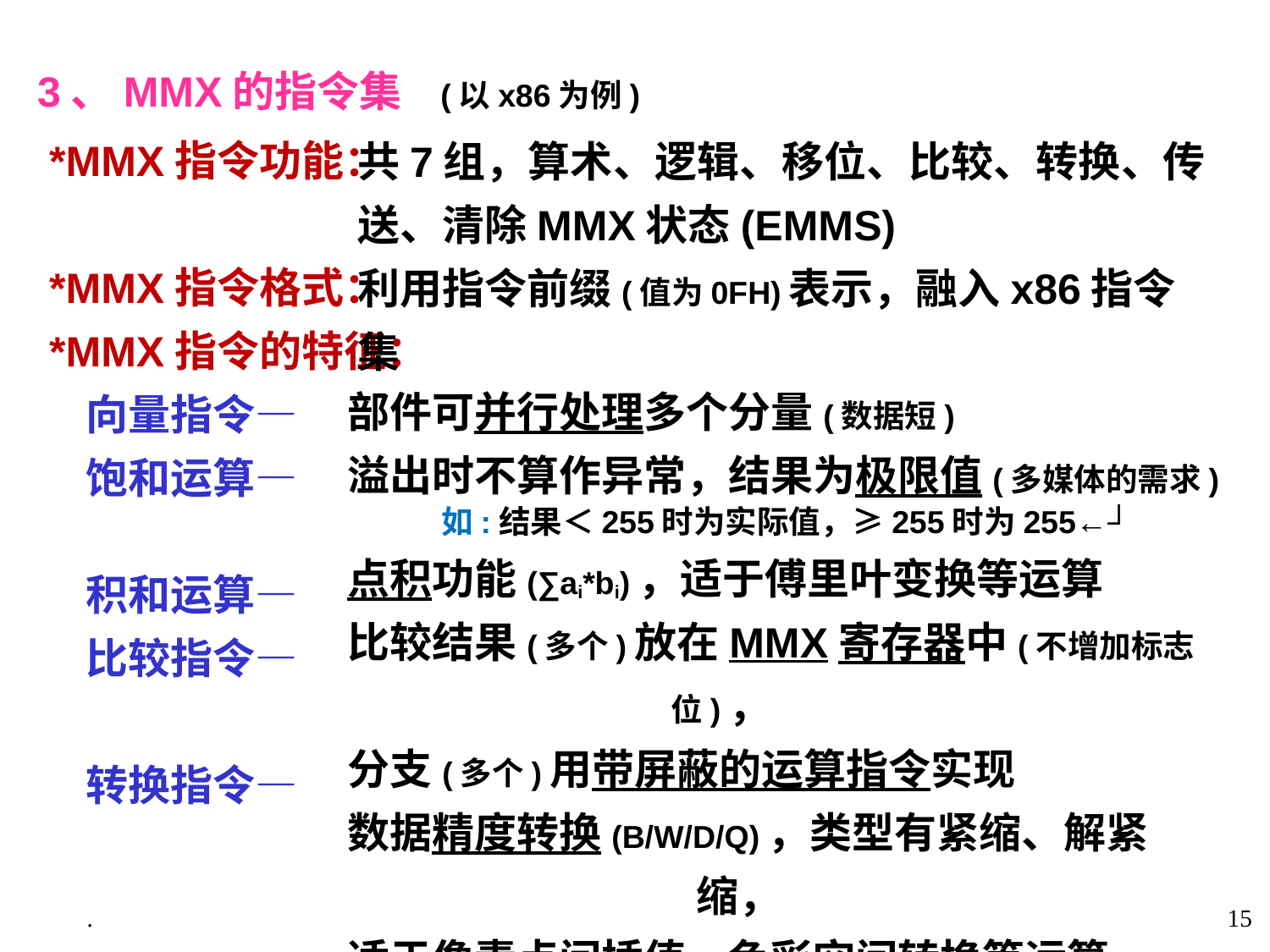

3、MMX的指令集   (以x86为例)
 *MMX指令功能：

 *MMX指令格式：
 *MMX指令的特征：
    向量指令—
    饱和运算—

    积和运算—
    比较指令—

    转换指令—
共7组，算术、逻辑、移位、比较、转换、传送、清除MMX状态(EMMS)
利用指令前缀(值为0FH)表示，融入x86指令集
部件可并行处理多个分量(数据短)
溢出时不算作异常，结果为极限值(多媒体的需求)
            如:结果＜255时为实际值，≥255时为255←┘
点积功能(∑ai*bi)，适于傅里叶变换等运算
比较结果(多个)放在MMX寄存器中(不增加标志位)，
分支(多个)用带屏蔽的运算指令实现
数据精度转换(B/W/D/Q)，类型有紧缩、解紧缩，
适于像素点间插值、色彩空间转换等运算
.
15